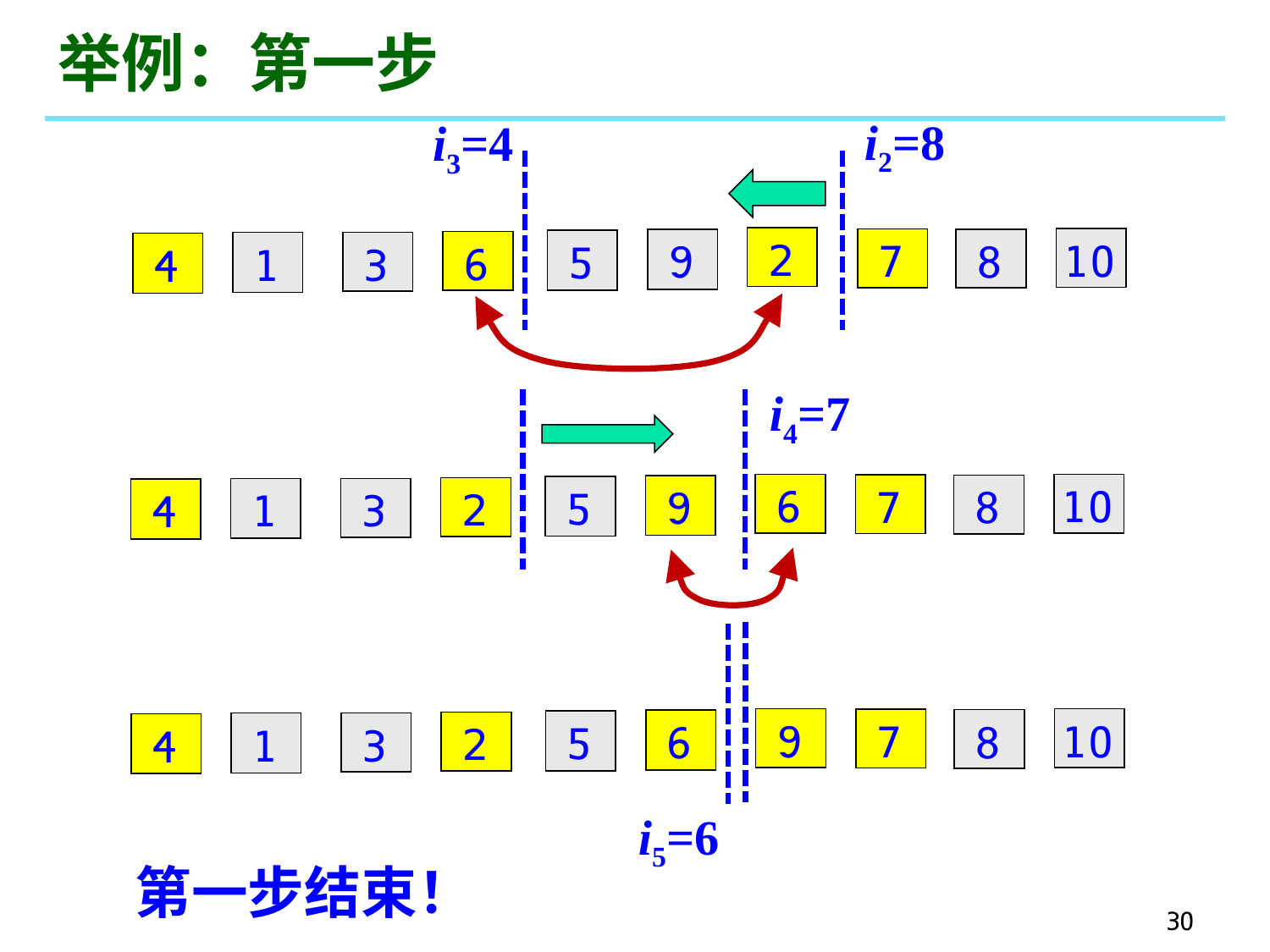

# 举例：第一步
i2=8
i3=4

2
10
7
8
9
5
6
1
3
4

i4=7

6
10
7
8
9
5
2
1
3
4

9
10
7
8
6
5
2
1
3
4
i5=6
第一步结束！
30